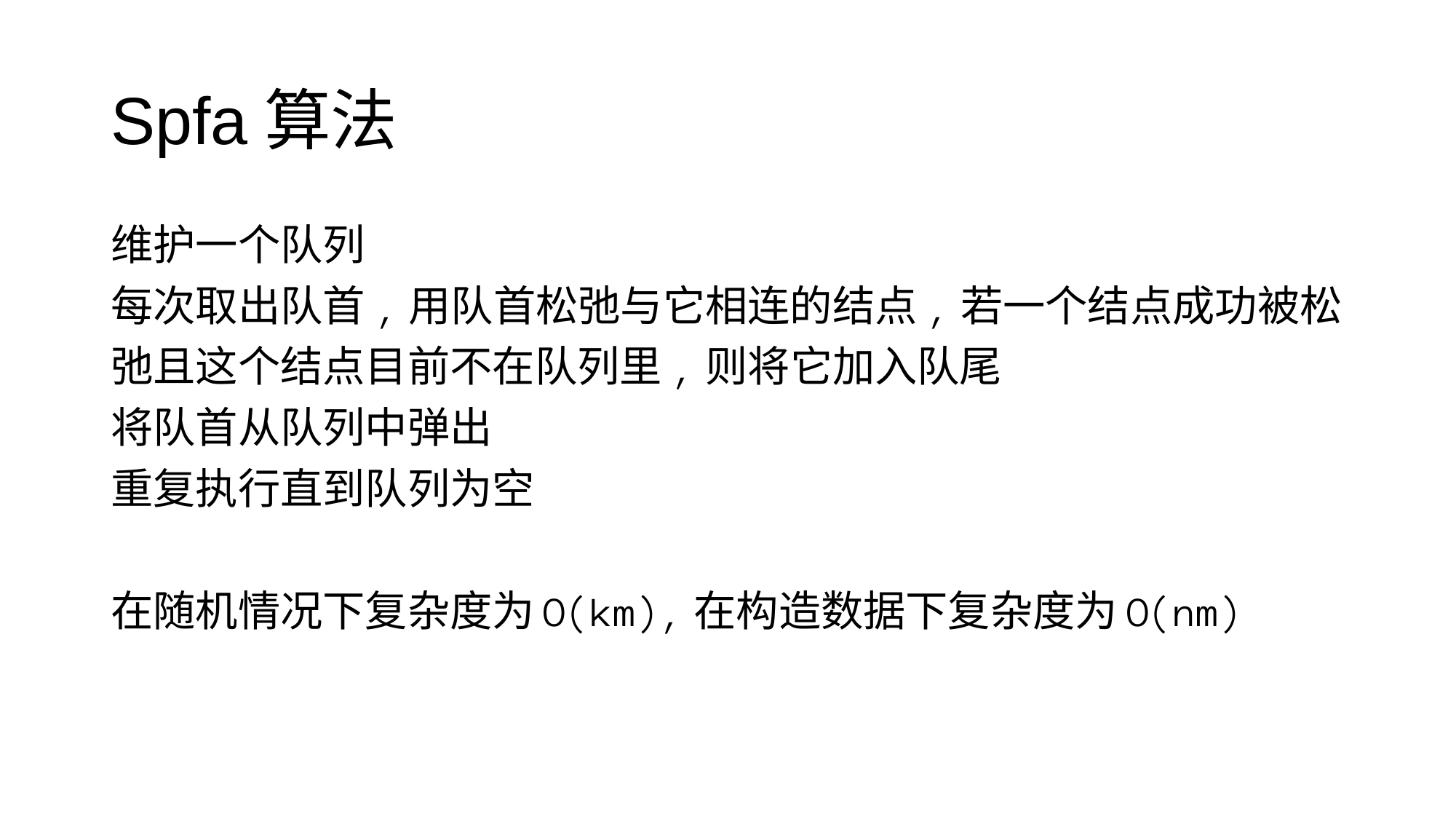

# Spfa算法
维护一个队列
每次取出队首,用队首松弛与它相连的结点,若一个结点成功被松
弛且这个结点目前不在队列里,则将它加入队尾
将队首从队列中弹出
重复执行直到队列为空

在随机情况下复杂度为O(km),在构造数据下复杂度为O(nm)